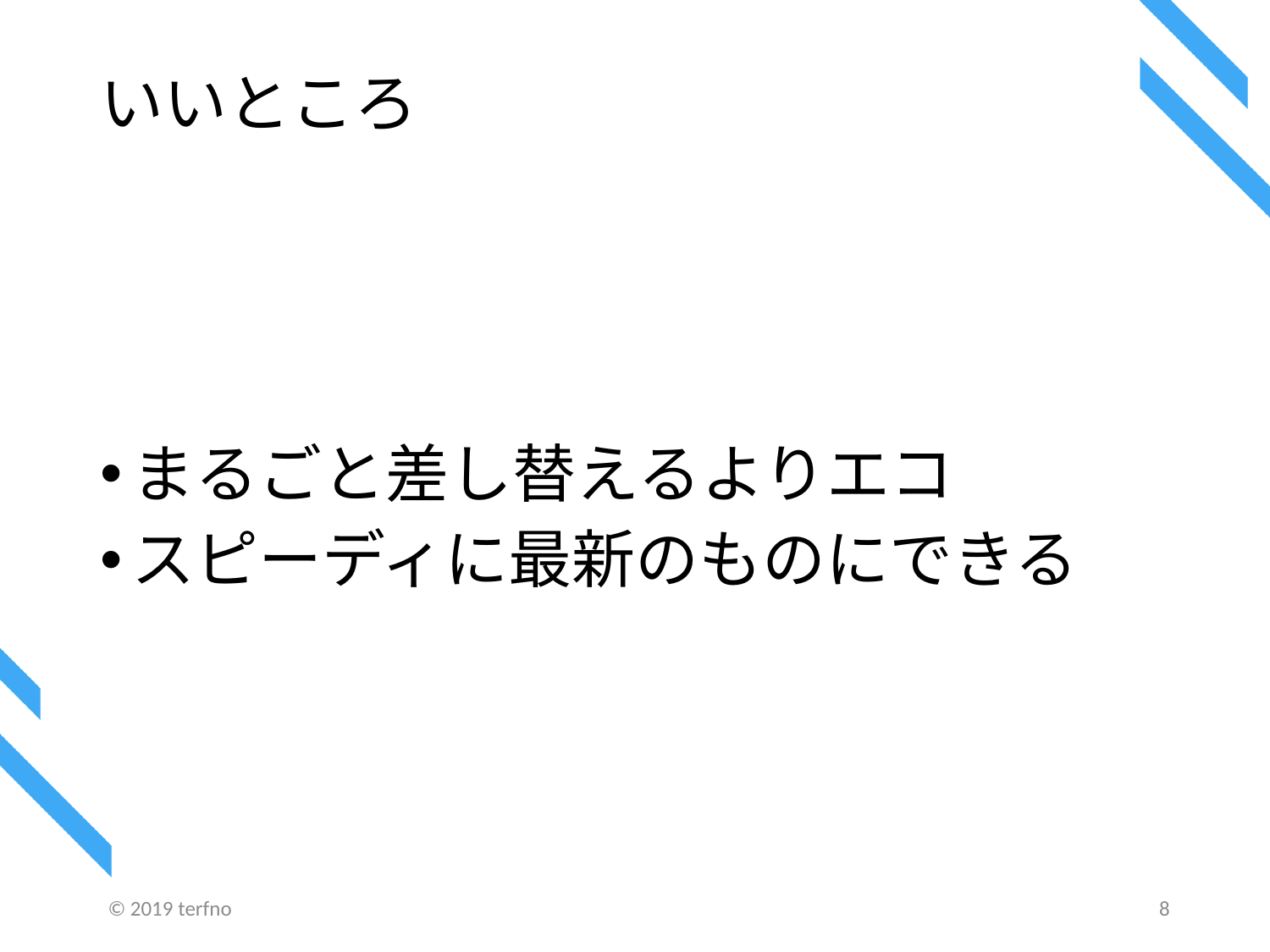

# いいところ
まるごと差し替えるよりエコ
スピーディに最新のものにできる
© 2019 terfno
8